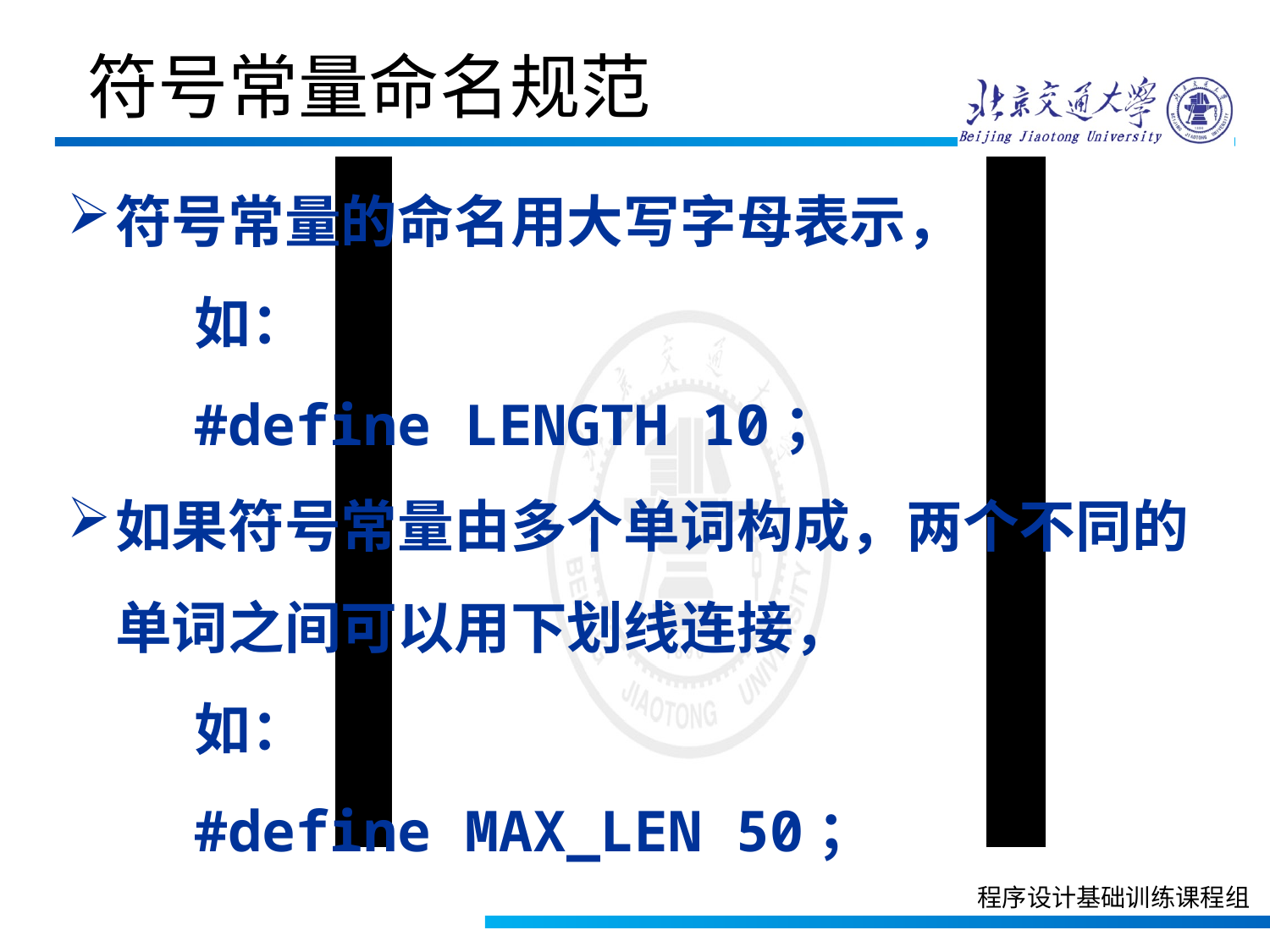

符号常量命名规范
符号常量的命名用大写字母表示，
如：
#define LENGTH 10；
如果符号常量由多个单词构成，两个不同的单词之间可以用下划线连接，
如：
#define MAX_LEN 50；
程序设计基础训练课程组